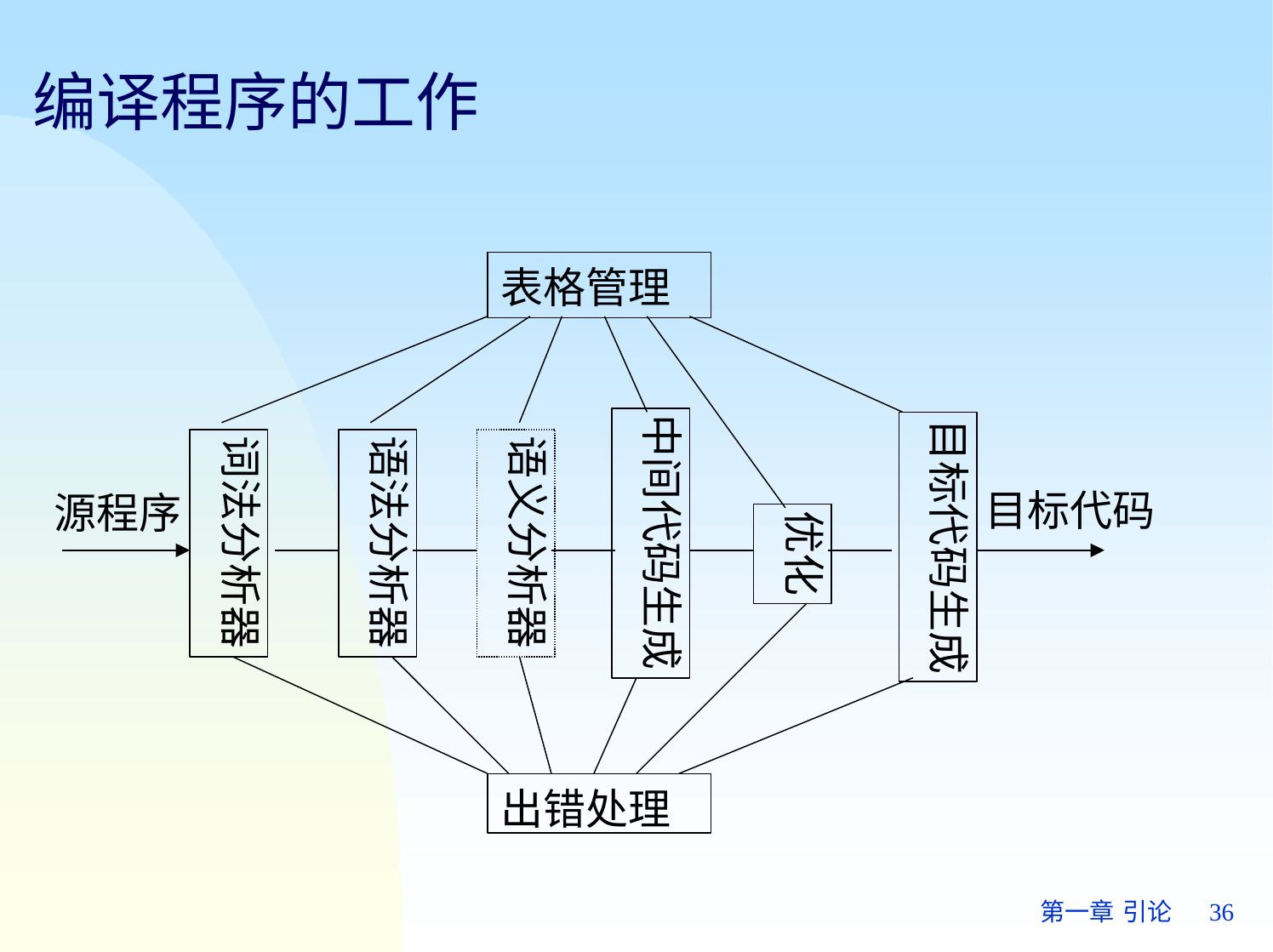

# 编译程序的工作

表格管理

中间代码生成
目标代码生成

词法分析器
语法分析器
语义分析器
目标代码
源程序

优化

出错处理
第一章 引论	36